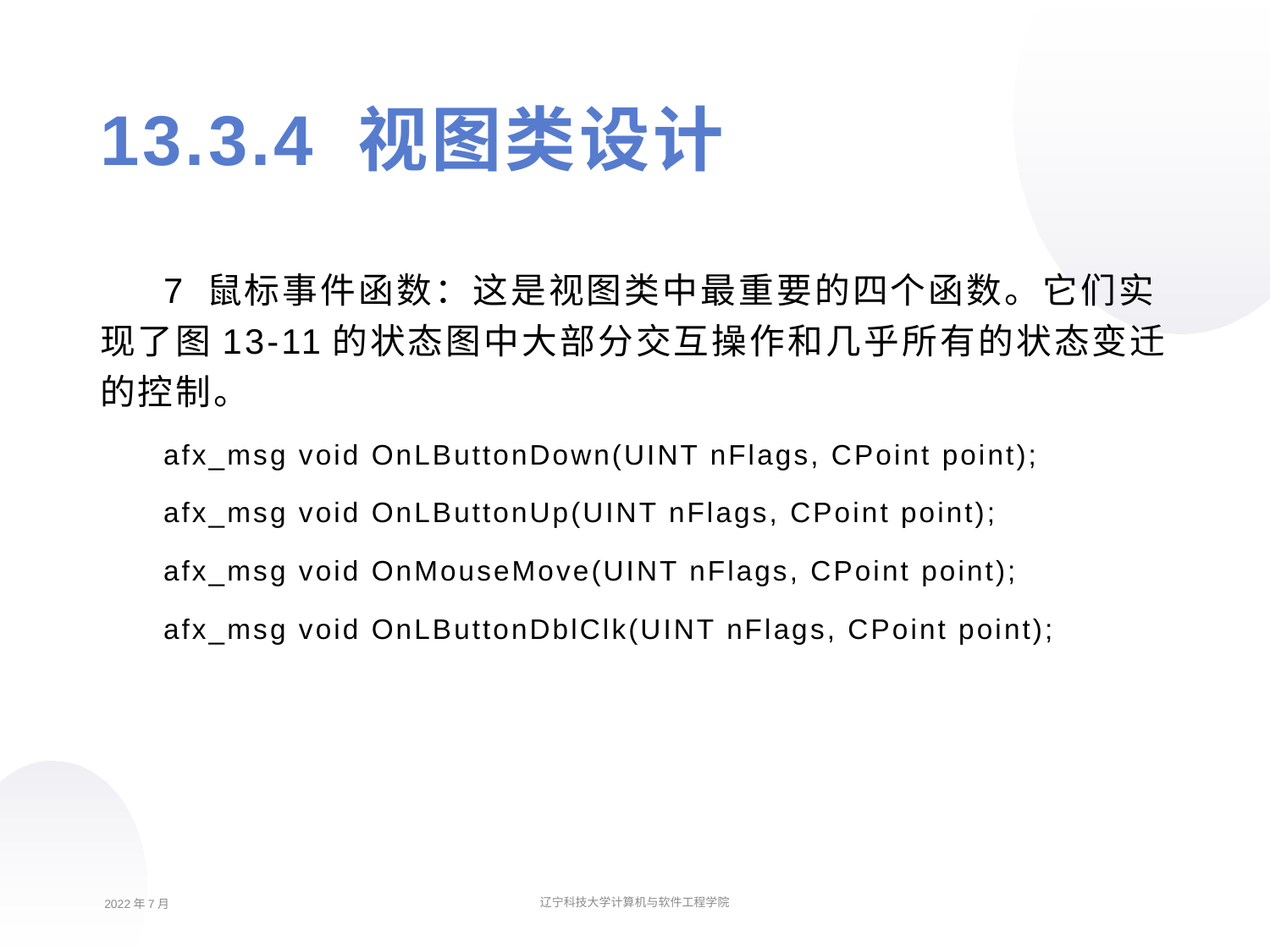

13.3.4 视图类设计
7 鼠标事件函数：这是视图类中最重要的四个函数。它们实现了图13-11的状态图中大部分交互操作和几乎所有的状态变迁的控制。
afx_msg void OnLButtonDown(UINT nFlags, CPoint point);
afx_msg void OnLButtonUp(UINT nFlags, CPoint point);
afx_msg void OnMouseMove(UINT nFlags, CPoint point);
afx_msg void OnLButtonDblClk(UINT nFlags, CPoint point);

2022年7月
辽宁科技大学计算机与软件工程学院
57